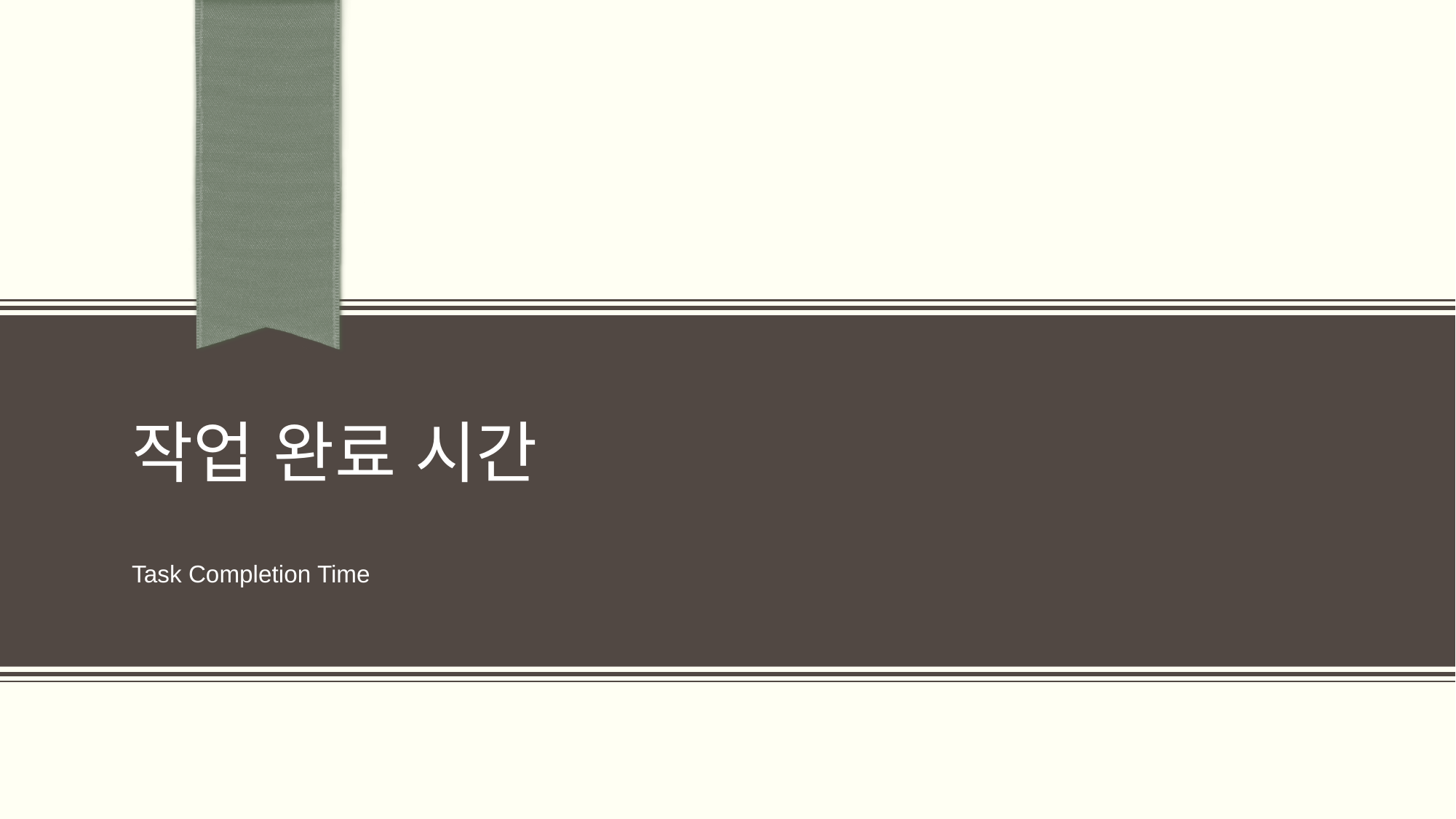

# 작업 완료 시간
Task Completion Time